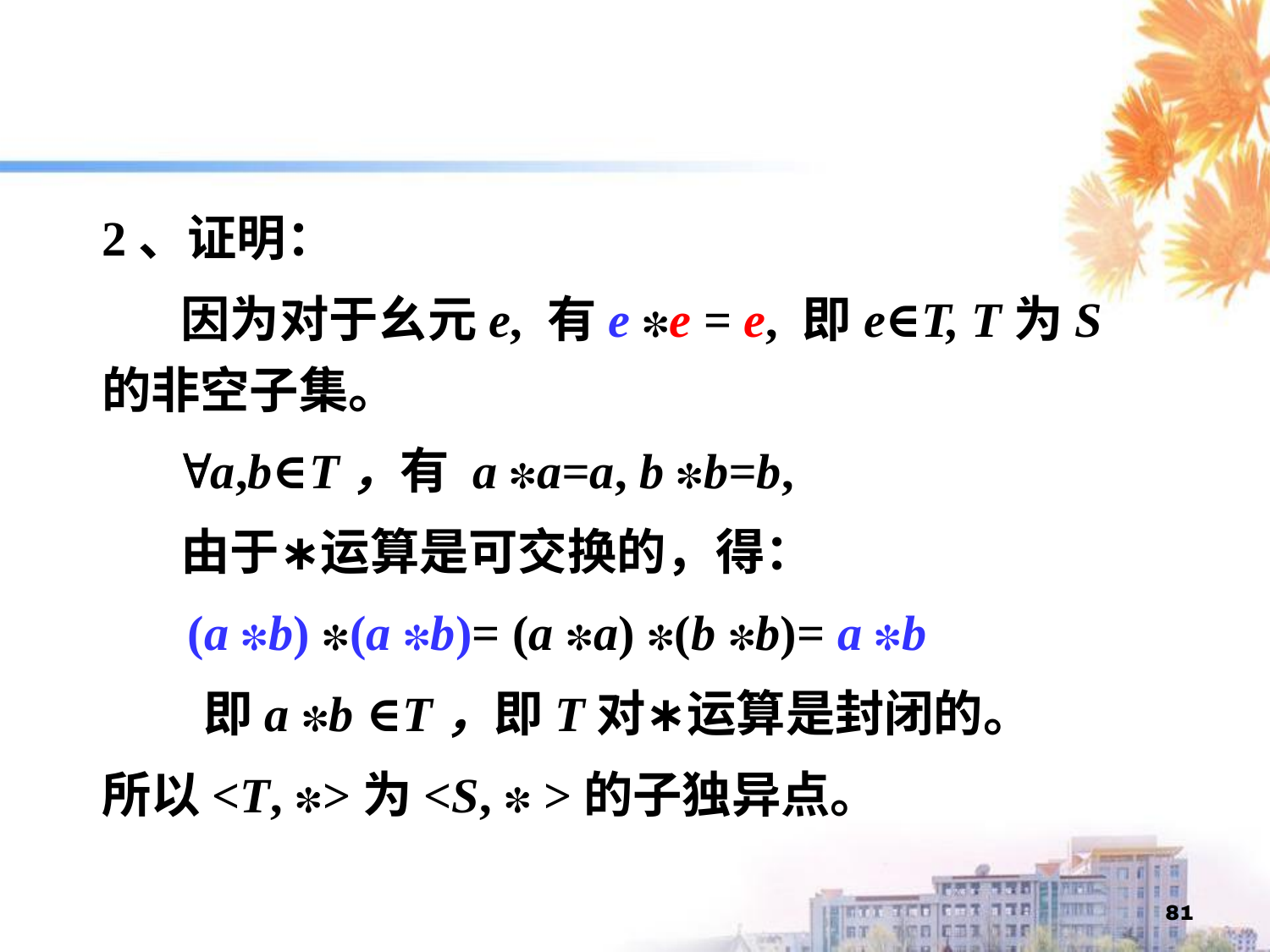

2、证明：
      因为对于幺元e, 有e ∗e = e, 即e∈T, T为S的非空子集。
      ∀a,b∈T，有 a ∗a=a, b ∗b=b,
      由于∗运算是可交换的，得：
       (a ∗b) ∗(a ∗b)= (a ∗a) ∗(b ∗b)= a ∗b
        即a ∗b ∈T，即T对∗运算是封闭的。
所以<T, ∗>为<S, ∗ >的子独异点。

81